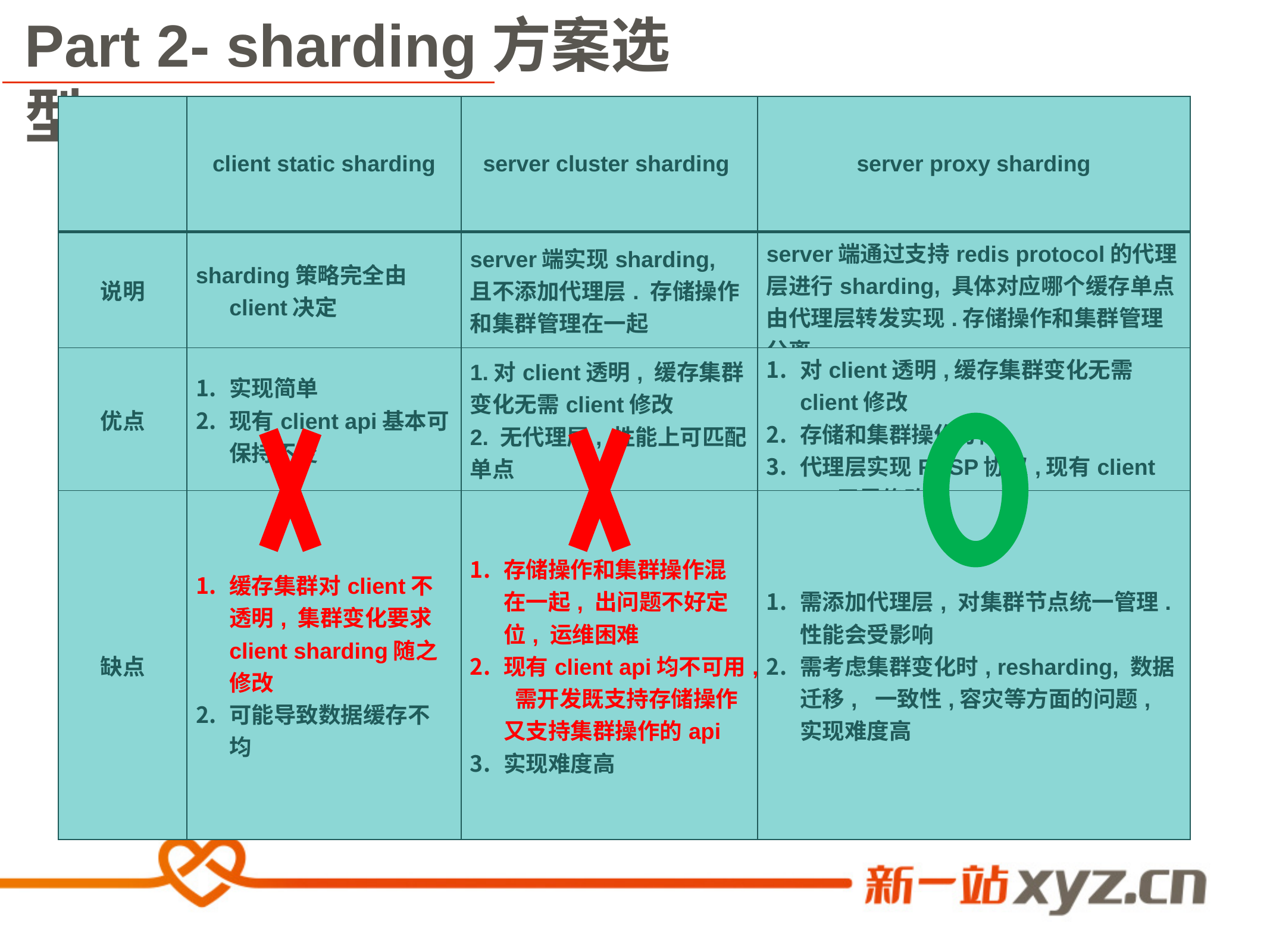

Part 2- sharding方案选型

|  | client static sharding | server cluster sharding | server proxy sharding |
| --- | --- | --- | --- |
| 说明 | sharding策略完全由client决定 | server端实现sharding, 且不添加代理层. 存储操作和集群管理在一起 | server端通过支持redis protocol的代理层进行sharding, 具体对应哪个缓存单点由代理层转发实现.存储操作和集群管理分离 |
| 优点 | 实现简单 现有client api基本可保持不变 | 1.对client透明, 缓存集群变化无需client修改 2. 无代理层, 性能上可匹配单点 | 对client透明,缓存集群变化无需client修改 存储和集群操作分离 代理层实现RESP协议,现有client api无需修改 |
| 缺点 | 缓存集群对client不透明, 集群变化要求client sharding随之修改 可能导致数据缓存不均 | 存储操作和集群操作混在一起, 出问题不好定位, 运维困难 现有client api均不可用, 需开发既支持存储操作又支持集群操作的api 实现难度高 | 需添加代理层, 对集群节点统一管理. 性能会受影响 需考虑集群变化时, resharding, 数据迁移, 一致性,容灾等方面的问题, 实现难度高 |